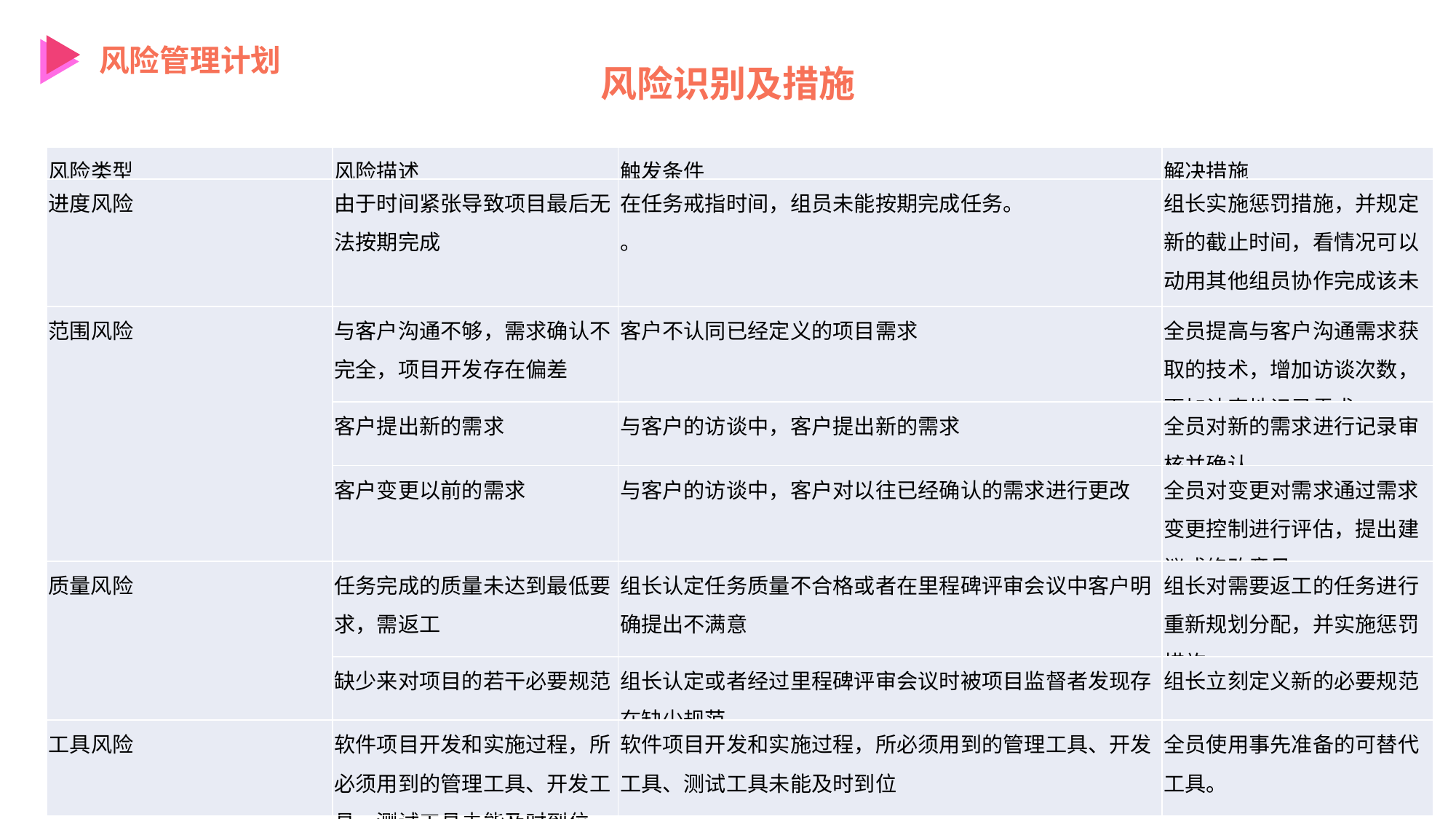

风险管理计划
风险识别及措施
| 风险类型 | 风险描述 | 触发条件 | 解决措施 |
| --- | --- | --- | --- |
| 进度风险 | 由于时间紧张导致项目最后无法按期完成 | 在任务戒指时间，组员未能按期完成任务。 。 | 组长实施惩罚措施，并规定新的截止时间，看情况可以动用其他组员协作完成该未完成的任务。 |
| 范围风险 | 与客户沟通不够，需求确认不完全，项目开发存在偏差 | 客户不认同已经定义的项目需求 | 全员提高与客户沟通需求获取的技术，增加访谈次数，更加认真地记录需求。 |
|  | 客户提出新的需求 | 与客户的访谈中，客户提出新的需求 | 全员对新的需求进行记录审核并确认 |
|  | 客户变更以前的需求 | 与客户的访谈中，客户对以往已经确认的需求进行更改 | 全员对变更对需求通过需求变更控制进行评估，提出建议或修改意见 |
| 质量风险 | 任务完成的质量未达到最低要求，需返工 | 组长认定任务质量不合格或者在里程碑评审会议中客户明确提出不满意 | 组长对需要返工的任务进行重新规划分配，并实施惩罚措施 |
|  | 缺少来对项目的若干必要规范 | 组长认定或者经过里程碑评审会议时被项目监督者发现存在缺少规范 | 组长立刻定义新的必要规范 |
| 工具风险 | 软件项目开发和实施过程，所必须用到的管理工具、开发工具、测试工具未能及时到位 | 软件项目开发和实施过程，所必须用到的管理工具、开发工具、测试工具未能及时到位 | 全员使用事先准备的可替代工具。 |